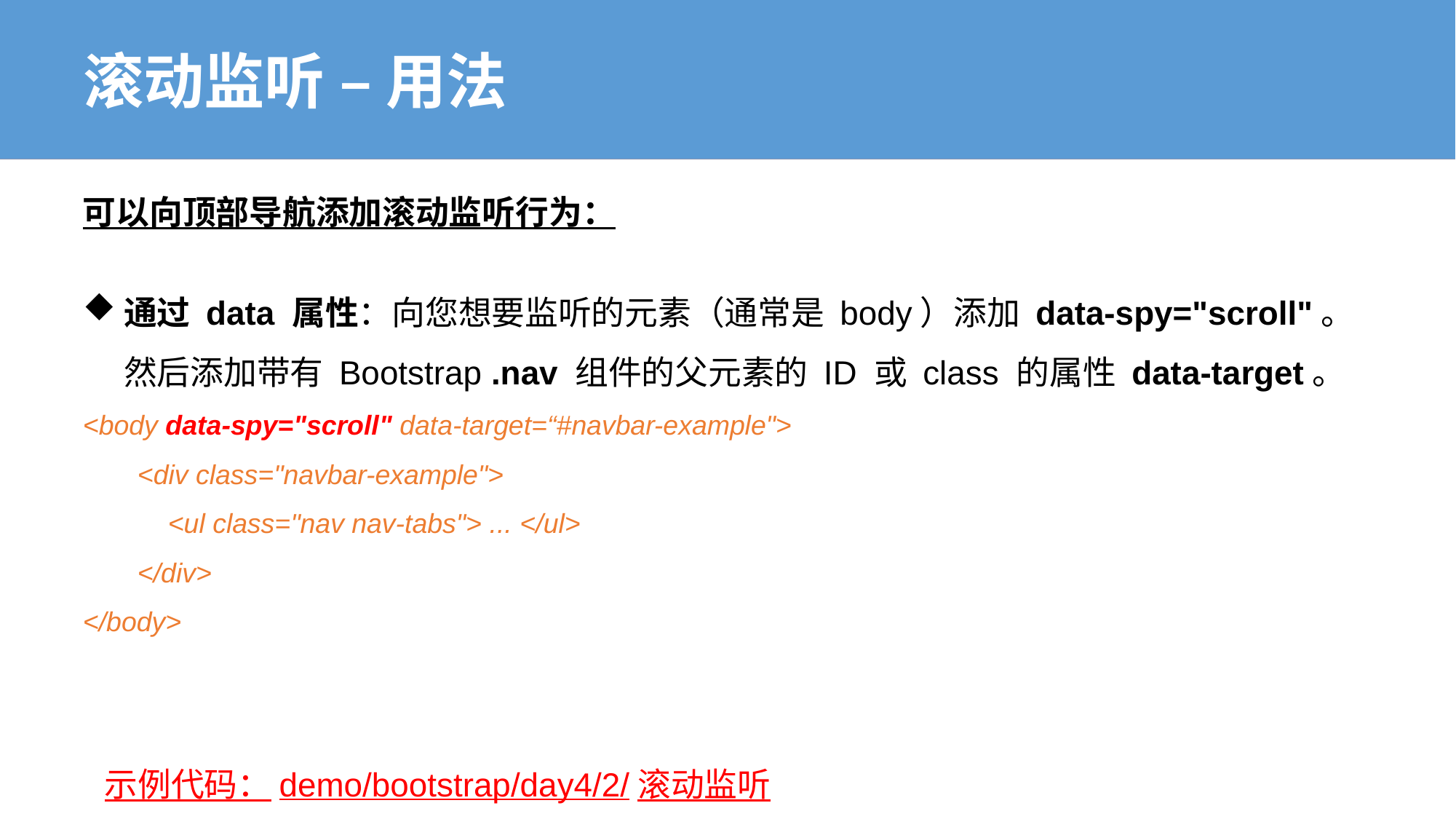

# 滚动监听 – 用法
可以向顶部导航添加滚动监听行为：

通过 data 属性：向您想要监听的元素（通常是 body）添加 data-spy="scroll"。然后添加带有 Bootstrap .nav 组件的父元素的 ID 或 class 的属性 data-target。
<body data-spy="scroll" data-target=“#navbar-example">
<div class="navbar-example">
    <ul class="nav nav-tabs"> ... </ul>
</div>
</body>
示例代码：demo/bootstrap/day4/2/滚动监听